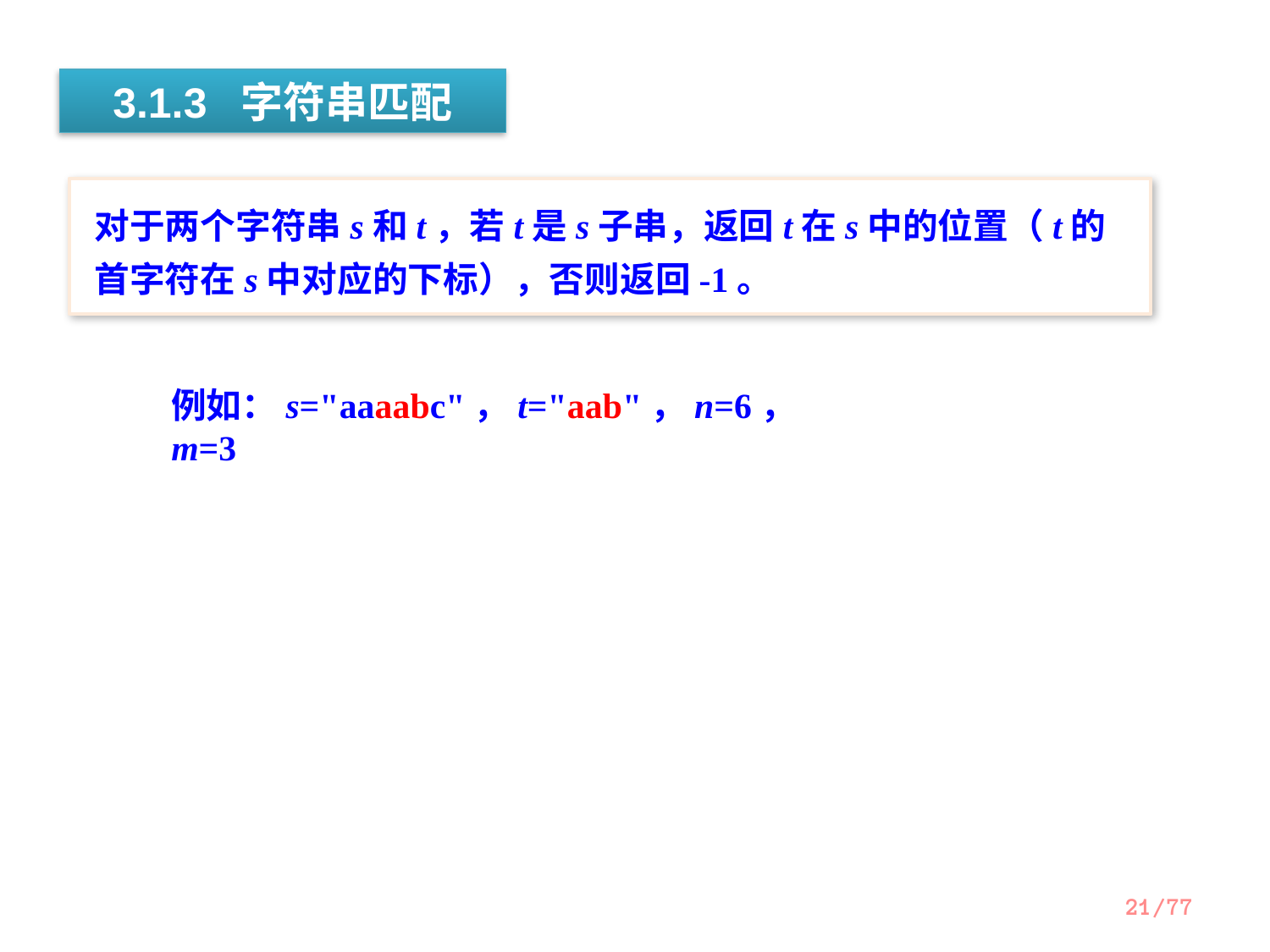

3.1.3  字符串匹配
对于两个字符串s和t，若t是s子串，返回t在s中的位置（t的首字符在s中对应的下标），否则返回-1。
例如：s="aaaabc"，t="aab"，n=6，m=3
21/77